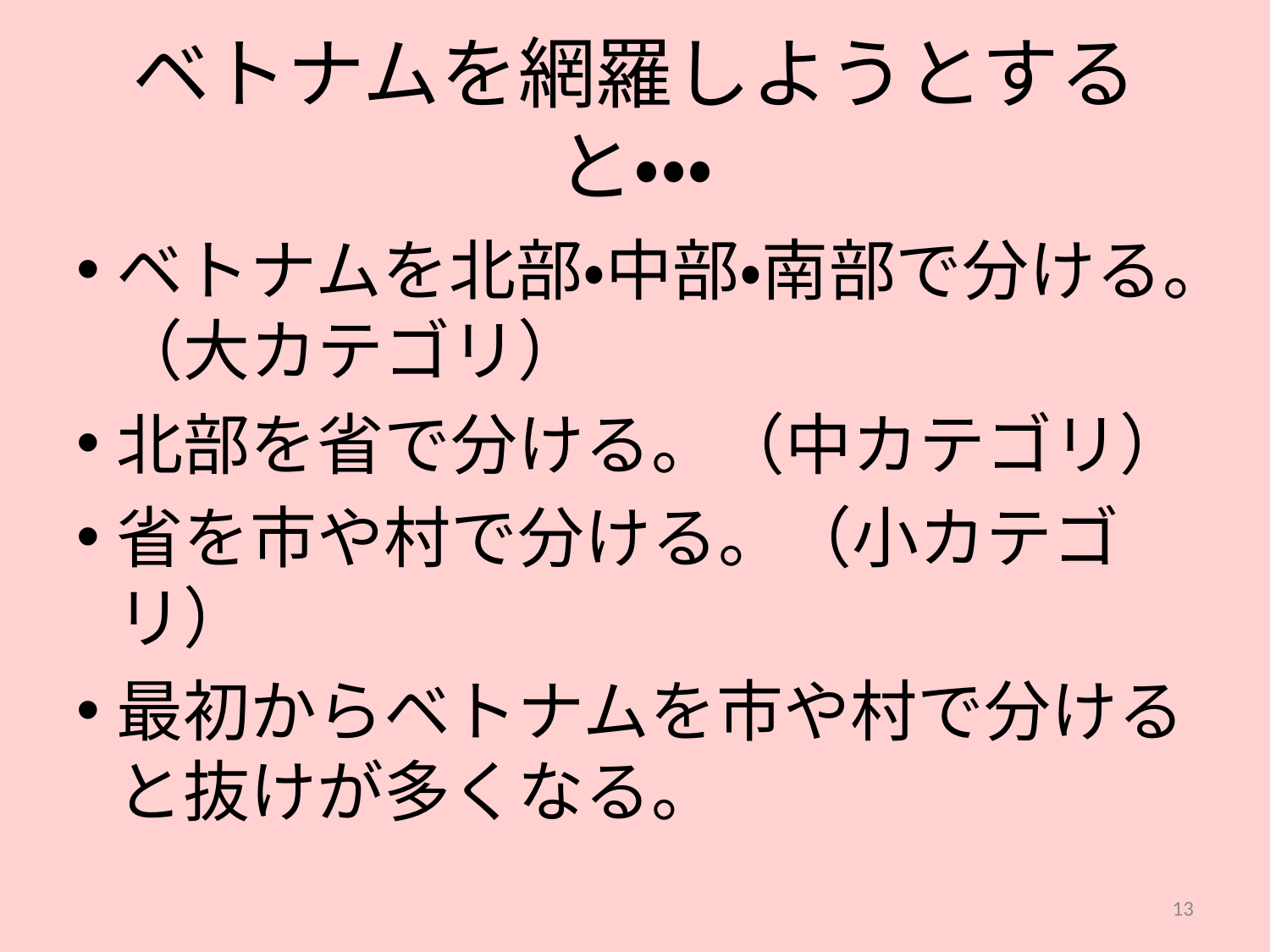

# ベトナムを網羅しようとすると・・・
ベトナムを北部・中部・南部で分ける。（大カテゴリ）
北部を省で分ける。（中カテゴリ）
省を市や村で分ける。（小カテゴリ）
最初からベトナムを市や村で分けると抜けが多くなる。

13